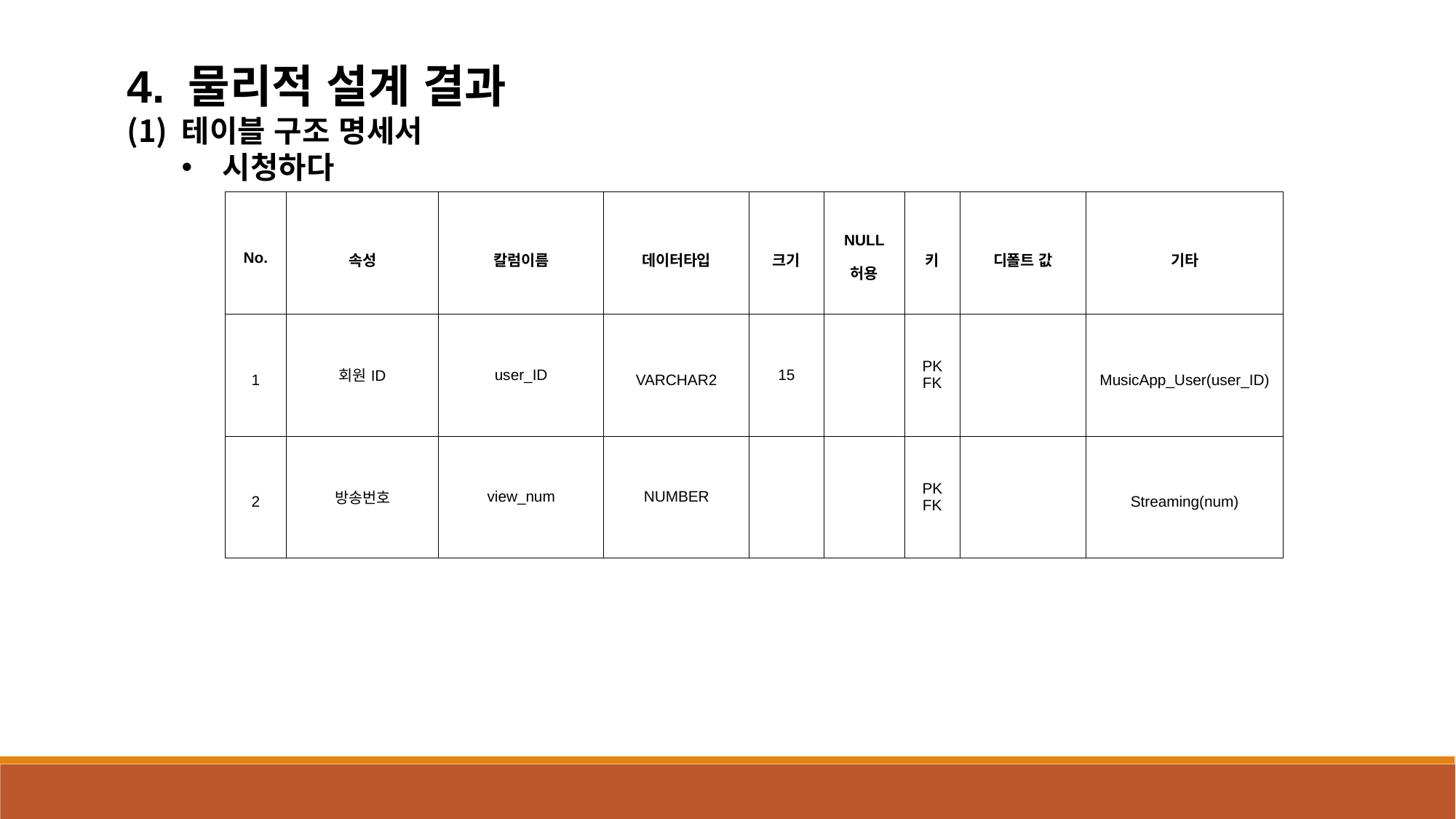

4. 물리적 설계 결과
테이블 구조 명세서
시청하다
| No. | 속성 | 칼럼이름 | 데이터타입 | 크기 | NULL 허용 | 키 | 디폴트 값 | 기타 |
| --- | --- | --- | --- | --- | --- | --- | --- | --- |
| 1 | 회원ID | user\_ID | VARCHAR2 | 15 |  | PK FK |  | MusicApp\_User(user\_ID) |
| 2 | 방송번호 | view\_num | NUMBER |  |  | PK FK |  | Streaming(num) |